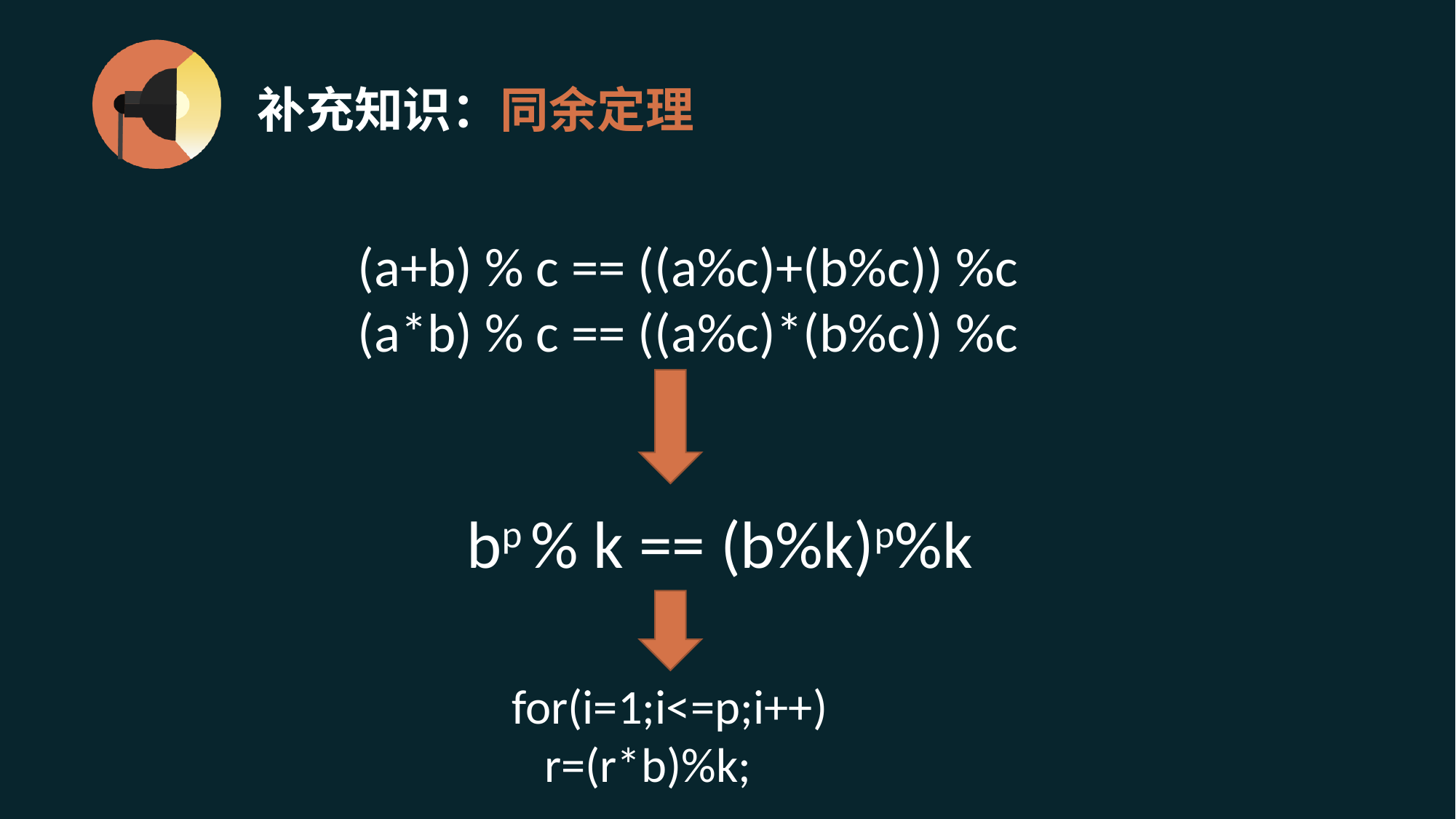

# 补充知识：同余定理
(a+b) % c == ((a%c)+(b%c)) %c
(a*b) % c == ((a%c)*(b%c)) %c

bp % k == (b%k)p%k

 for(i=1;i<=p;i++)
    r=(r*b)%k;